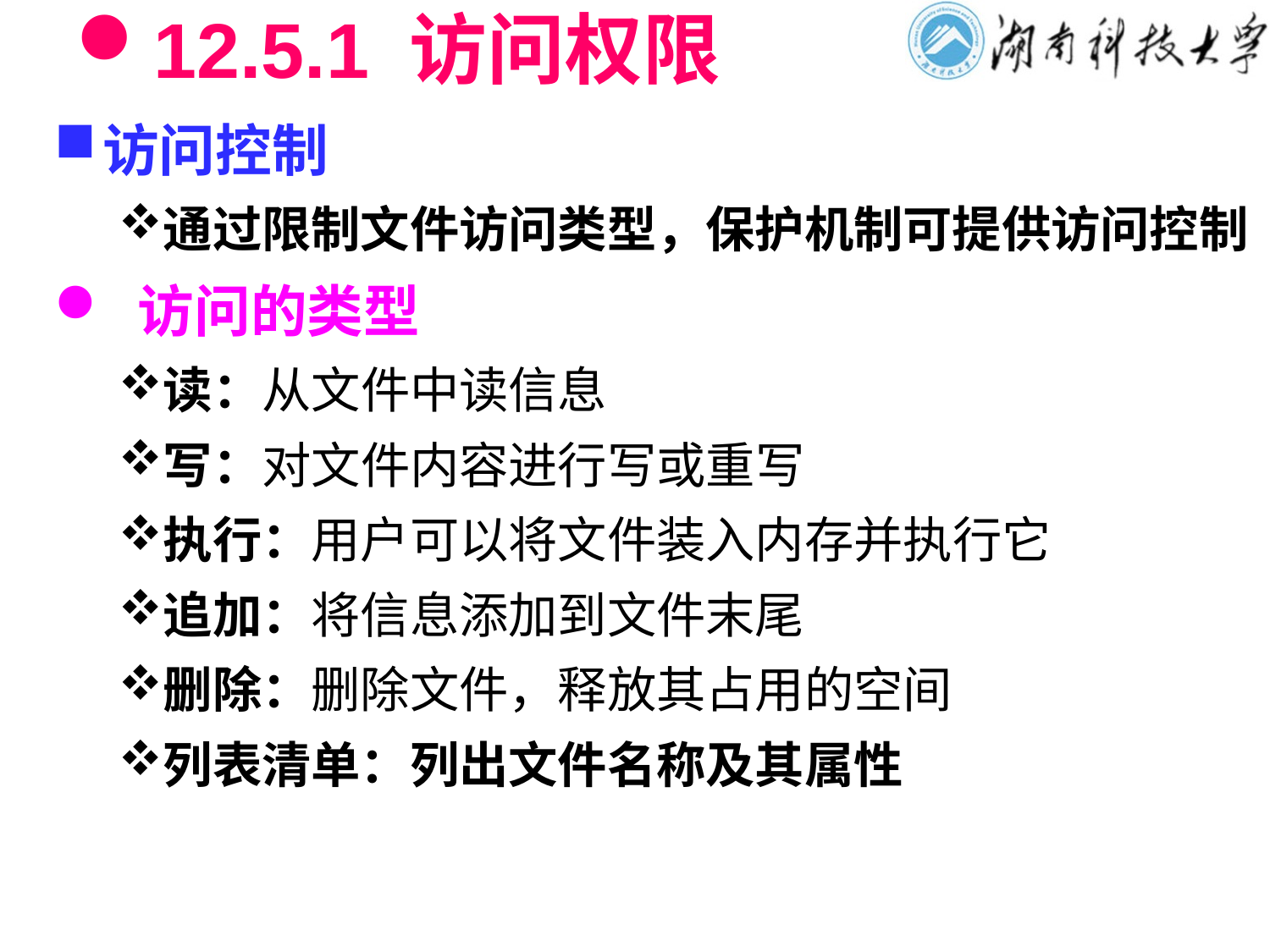

# 12.5.1 访问权限
访问控制
通过限制文件访问类型，保护机制可提供访问控制
 访问的类型
读：从文件中读信息
写：对文件内容进行写或重写
执行：用户可以将文件装入内存并执行它
追加：将信息添加到文件末尾
删除：删除文件，释放其占用的空间
列表清单：列出文件名称及其属性